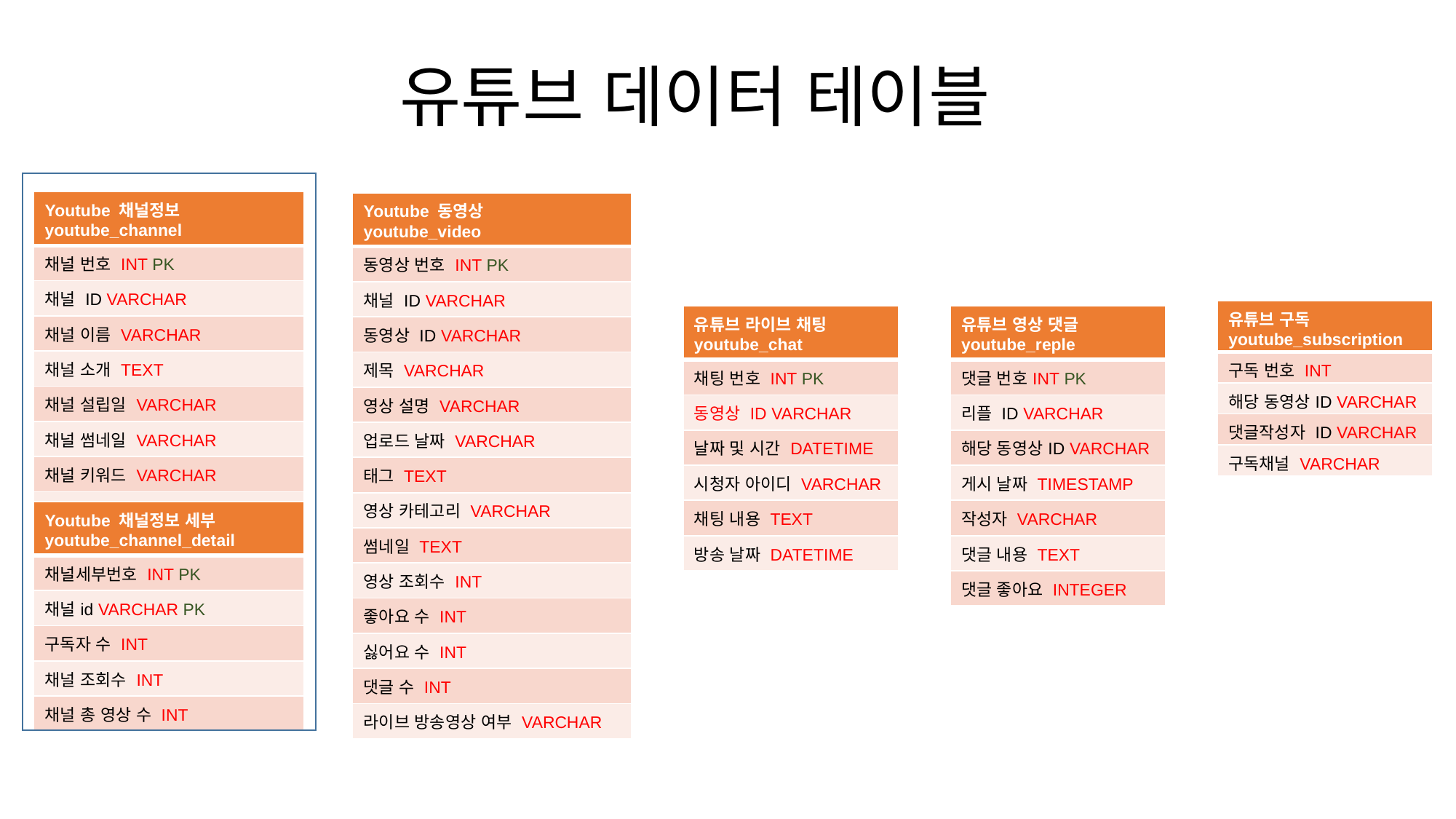

유튜브 데이터 테이블

| Youtube 채널정보 youtube\_channel |
| --- |
| 채널 번호 INT PK |
| 채널 ID VARCHAR |
| 채널 이름 VARCHAR |
| 채널 소개 TEXT |
| 채널 설립일 VARCHAR |
| 채널 썸네일 VARCHAR |
| 채널 키워드 VARCHAR |
| 추천 채널 TEXT |
| Youtube 동영상 youtube\_video |
| --- |
| 동영상 번호 INT PK |
| 채널 ID VARCHAR |
| 동영상 ID VARCHAR |
| 제목 VARCHAR |
| 영상 설명 VARCHAR |
| 업로드 날짜 VARCHAR |
| 태그 TEXT |
| 영상 카테고리 VARCHAR |
| 썸네일 TEXT |
| 영상 조회수 INT |
| 좋아요 수 INT |
| 싫어요 수 INT |
| 댓글 수 INT |
| 라이브 방송영상 여부 VARCHAR |
| 유튜브 구독 youtube\_subscription |
| --- |
| 구독 번호 INT |
| 해당 동영상ID VARCHAR |
| 댓글작성자 ID VARCHAR |
| 구독채널 VARCHAR |
| 유튜브 라이브 채팅youtube\_chat |
| --- |
| 채팅 번호 INT PK |
| 동영상 ID VARCHAR |
| 날짜 및 시간 DATETIME |
| 시청자 아이디 VARCHAR |
| 채팅 내용 TEXT |
| 방송 날짜 DATETIME |
| 유튜브 영상 댓글 youtube\_reple |
| --- |
| 댓글 번호INT PK |
| 리플 ID VARCHAR |
| 해당 동영상ID VARCHAR |
| 게시 날짜 TIMESTAMP |
| 작성자 VARCHAR |
| 댓글 내용 TEXT |
| 댓글 좋아요 INTEGER |
| Youtube 채널정보 세부youtube\_channel\_detail |
| --- |
| 채널세부번호 INT PK |
| 채널id VARCHAR PK |
| 구독자 수 INT |
| 채널 조회수 INT |
| 채널 총 영상 수 INT |